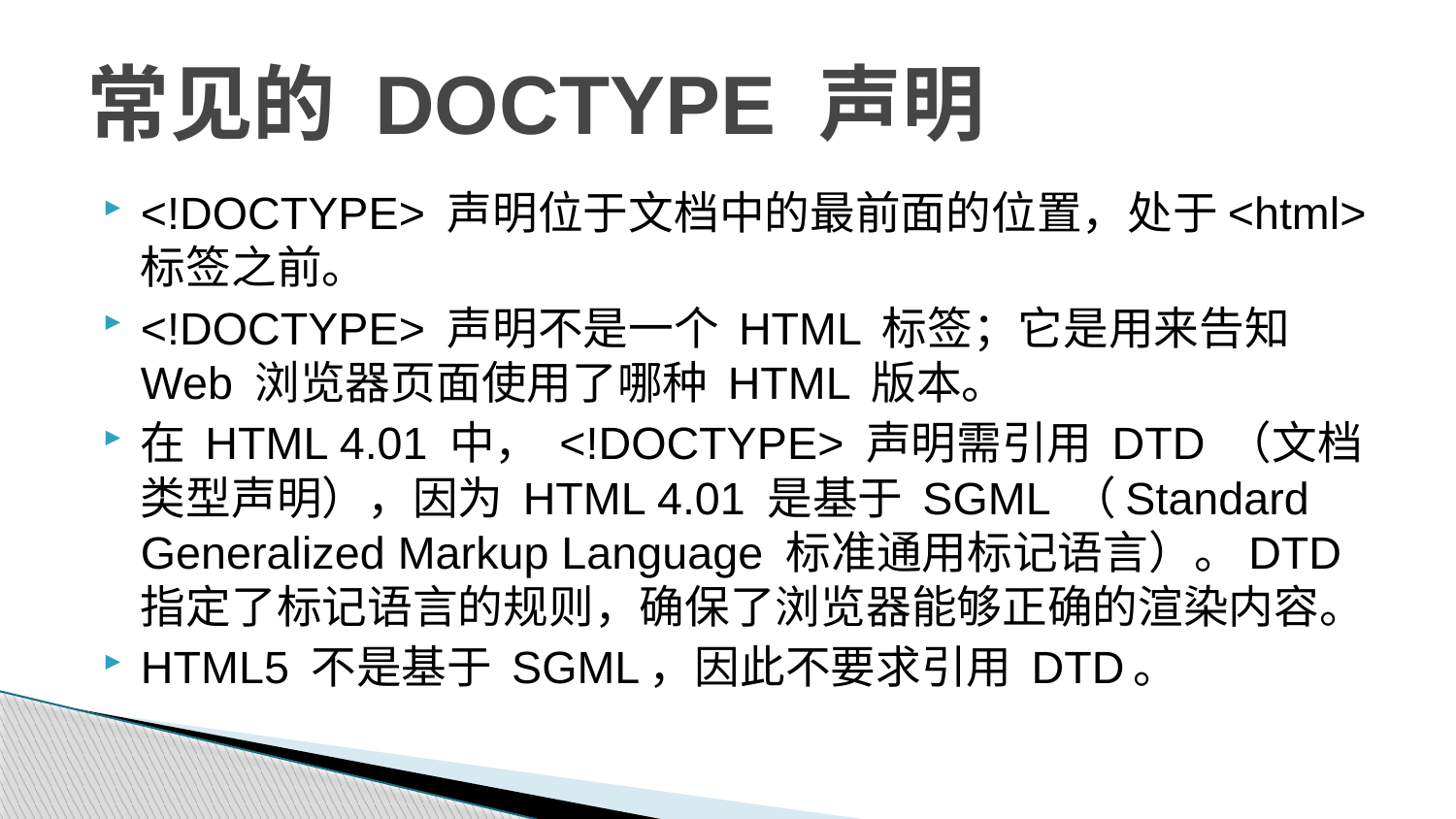

# 常见的 DOCTYPE 声明
<!DOCTYPE> 声明位于文档中的最前面的位置，处于<html> 标签之前。
<!DOCTYPE> 声明不是一个 HTML 标签；它是用来告知 Web 浏览器页面使用了哪种 HTML 版本。
在 HTML 4.01 中， <!DOCTYPE> 声明需引用 DTD （文档类型声明），因为 HTML 4.01 是基于 SGML （Standard Generalized Markup Language 标准通用标记语言）。DTD 指定了标记语言的规则，确保了浏览器能够正确的渲染内容。
HTML5 不是基于 SGML，因此不要求引用 DTD。